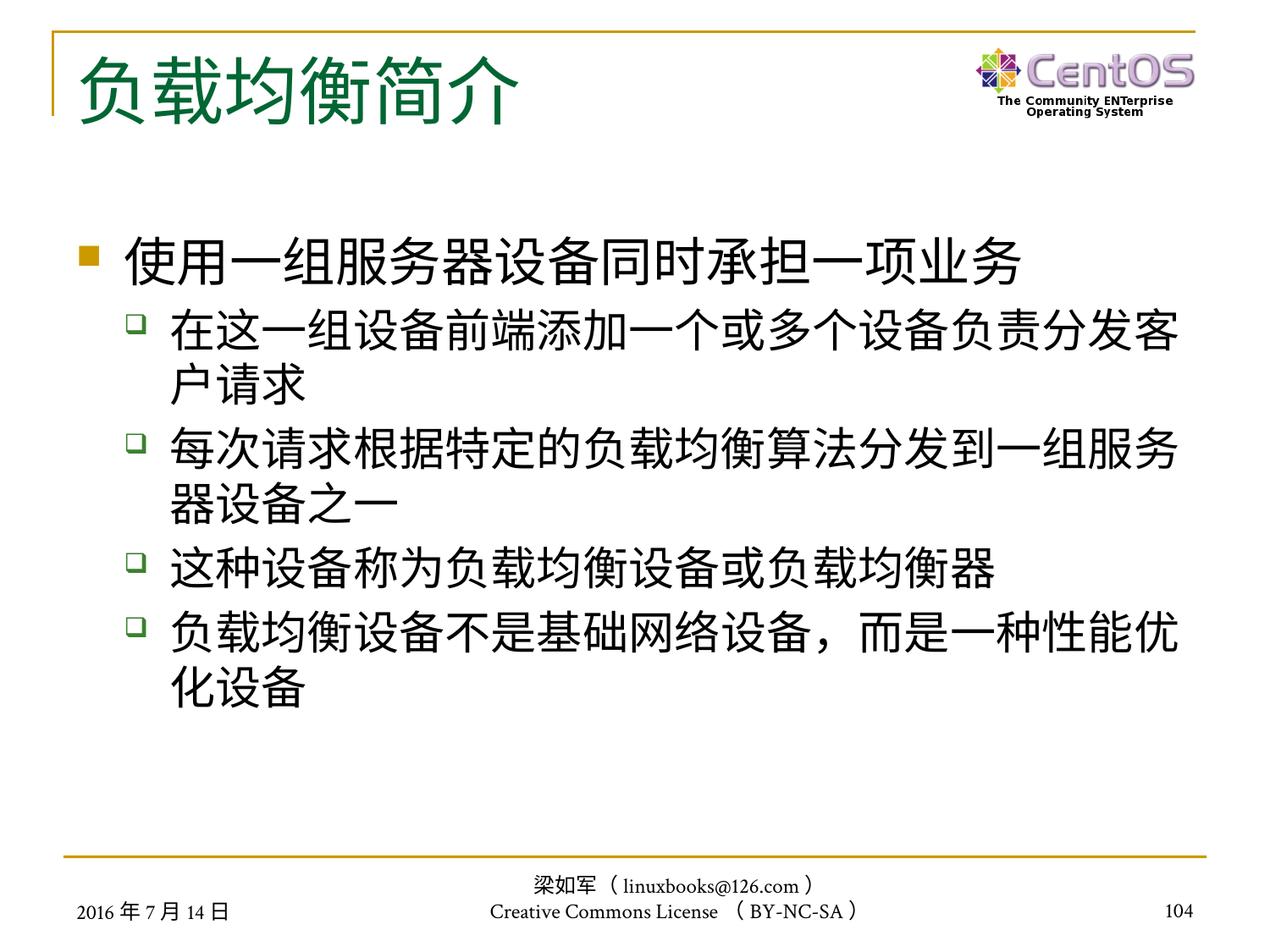

# 负载均衡简介
使用一组服务器设备同时承担一项业务
在这一组设备前端添加一个或多个设备负责分发客户请求
每次请求根据特定的负载均衡算法分发到一组服务器设备之一
这种设备称为负载均衡设备或负载均衡器
负载均衡设备不是基础网络设备，而是一种性能优化设备
梁如军（linuxbooks@126.com）
Creative Commons License（BY-NC-SA）
2016年7月14日
104